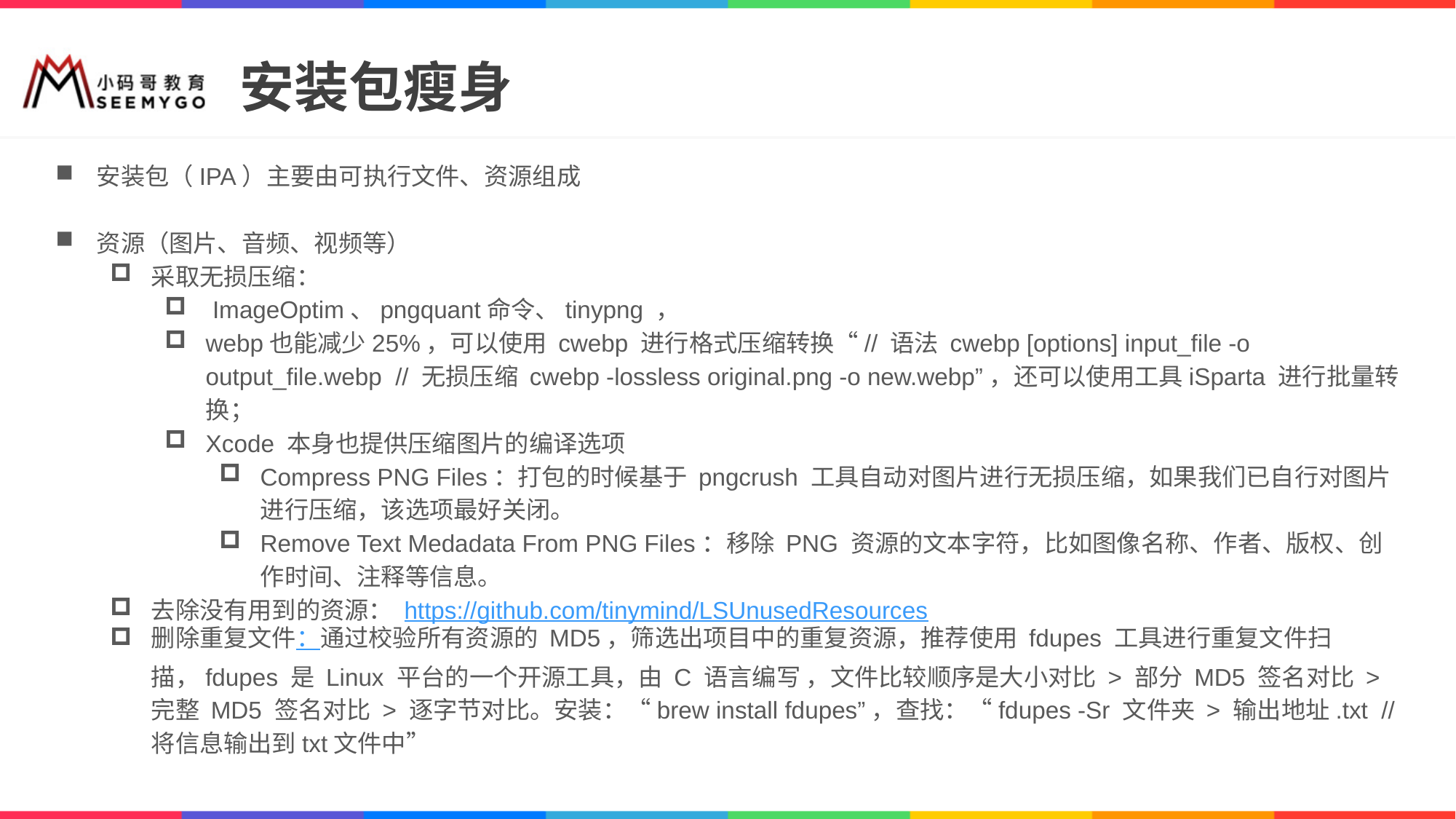

# 安装包瘦身
安装包（IPA）主要由可执行文件、资源组成

资源（图片、音频、视频等）
采取无损压缩：
 ImageOptim、pngquant命令、tinypng ，
webp也能减少25%，可以使用 cwebp 进行格式压缩转换“// 语法 cwebp [options] input_file -o output_file.webp  // 无损压缩 cwebp -lossless original.png -o new.webp”，还可以使用工具iSparta 进行批量转换；
Xcode 本身也提供压缩图片的编译选项
Compress PNG Files：打包的时候基于 pngcrush 工具自动对图片进行无损压缩，如果我们已自行对图片进行压缩，该选项最好关闭。
Remove Text Medadata From PNG Files：移除 PNG 资源的文本字符，比如图像名称、作者、版权、创作时间、注释等信息。
去除没有用到的资源： https://github.com/tinymind/LSUnusedResources
删除重复文件：通过校验所有资源的 MD5，筛选出项目中的重复资源，推荐使用 fdupes 工具进行重复文件扫描，fdupes 是 Linux 平台的一个开源工具，由 C 语言编写 ，文件比较顺序是大小对比 > 部分 MD5 签名对比 > 完整 MD5 签名对比 > 逐字节对比。安装：“brew install fdupes”，查找：“fdupes -Sr 文件夹 > 输出地址.txt  // 将信息输出到txt文件中”